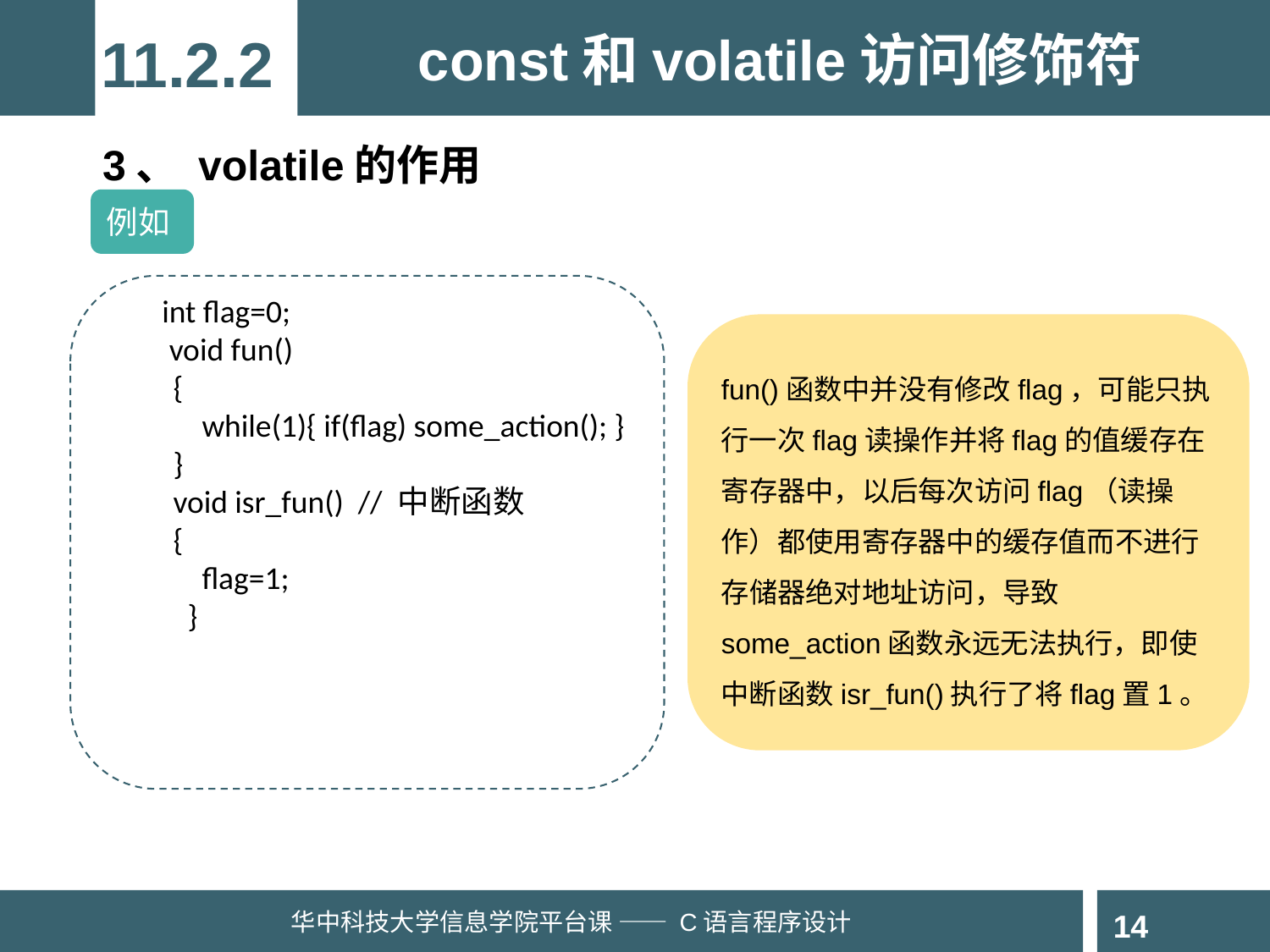

11.2.2
const和volatile访问修饰符
3、 volatile的作用
例如

 int flag=0;
  void fun()
{
    while(1){ if(flag) some_action(); }
}
void isr_fun()  // 中断函数
{
    flag=1;
  }
fun()函数中并没有修改flag，可能只执行一次flag读操作并将flag的值缓存在寄存器中，以后每次访问flag（读操作）都使用寄存器中的缓存值而不进行存储器绝对地址访问，导致some_action函数永远无法执行，即使中断函数isr_fun()执行了将flag置1。